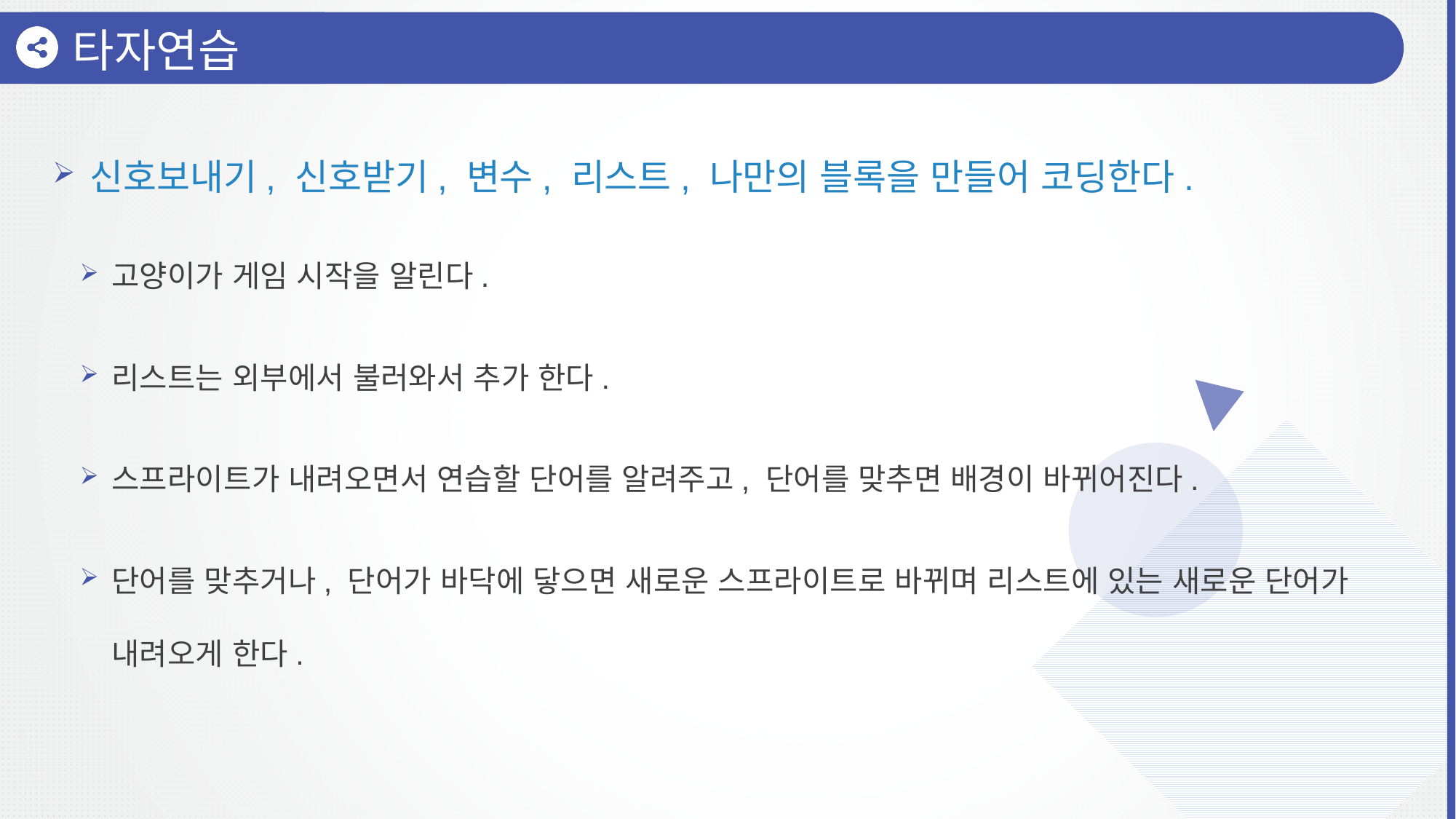

타자연습
신호보내기, 신호받기, 변수, 리스트, 나만의 블록을 만들어 코딩한다.
고양이가 게임 시작을 알린다.
리스트는 외부에서 불러와서 추가 한다.
스프라이트가 내려오면서 연습할 단어를 알려주고, 단어를 맞추면 배경이 바뀌어진다.
단어를 맞추거나, 단어가 바닥에 닿으면 새로운 스프라이트로 바뀌며 리스트에 있는 새로운 단어가 내려오게 한다.